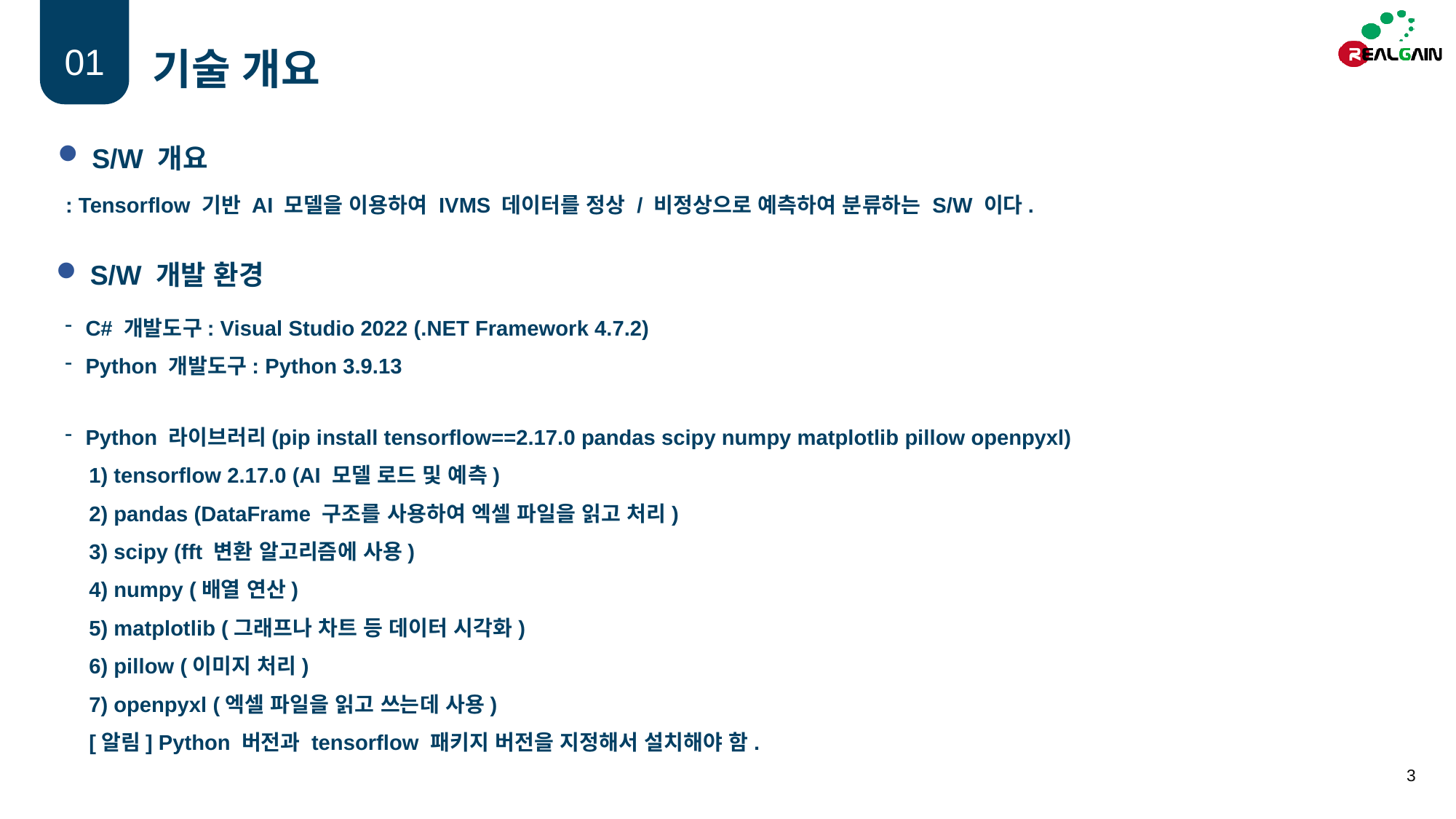

01
기술 개요
S/W 개요
: Tensorflow 기반 AI 모델을 이용하여 IVMS 데이터를 정상 / 비정상으로 예측하여 분류하는 S/W 이다.
S/W 개발 환경
C# 개발도구: Visual Studio 2022 (.NET Framework 4.7.2)
Python 개발도구: Python 3.9.13
Python 라이브러리(pip install tensorflow==2.17.0 pandas scipy numpy matplotlib pillow openpyxl)
    1) tensorflow 2.17.0 (AI 모델 로드 및 예측)
    2) pandas (DataFrame 구조를 사용하여 엑셀 파일을 읽고 처리)
    3) scipy (fft 변환 알고리즘에 사용)
    4) numpy (배열 연산)
    5) matplotlib (그래프나 차트 등 데이터 시각화)
    6) pillow (이미지 처리)
    7) openpyxl (엑셀 파일을 읽고 쓰는데 사용)
    [알림] Python 버전과 tensorflow 패키지 버전을 지정해서 설치해야 함.